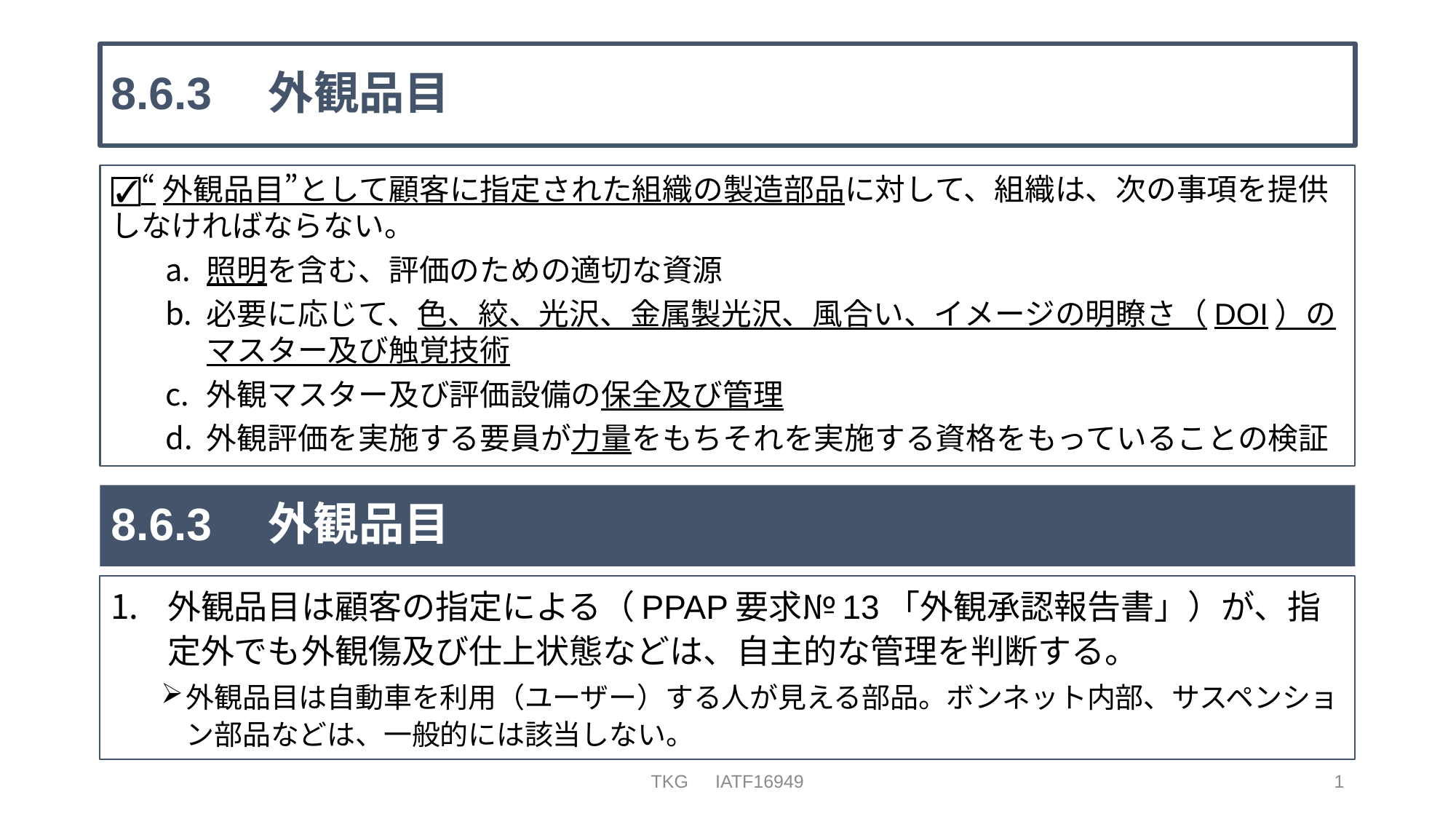

# 8.6.3　外観品目
☑“外観品目”として顧客に指定された組織の製造部品に対して、組織は、次の事項を提供しなければならない。
照明を含む、評価のための適切な資源
必要に応じて、色、絞、光沢、金属製光沢、風合い、イメージの明瞭さ（DOI）のマスター及び触覚技術
外観マスター及び評価設備の保全及び管理
外観評価を実施する要員が力量をもちそれを実施する資格をもっていることの検証

8.6.3　外観品目
外観品目は顧客の指定による（PPAP要求№13「外観承認報告書」）が、指定外でも外観傷及び仕上状態などは、自主的な管理を判断する。
外観品目は自動車を利用（ユーザー）する人が見える部品。ボンネット内部、サスペンション部品などは、一般的には該当しない。
TKG　IATF16949
1